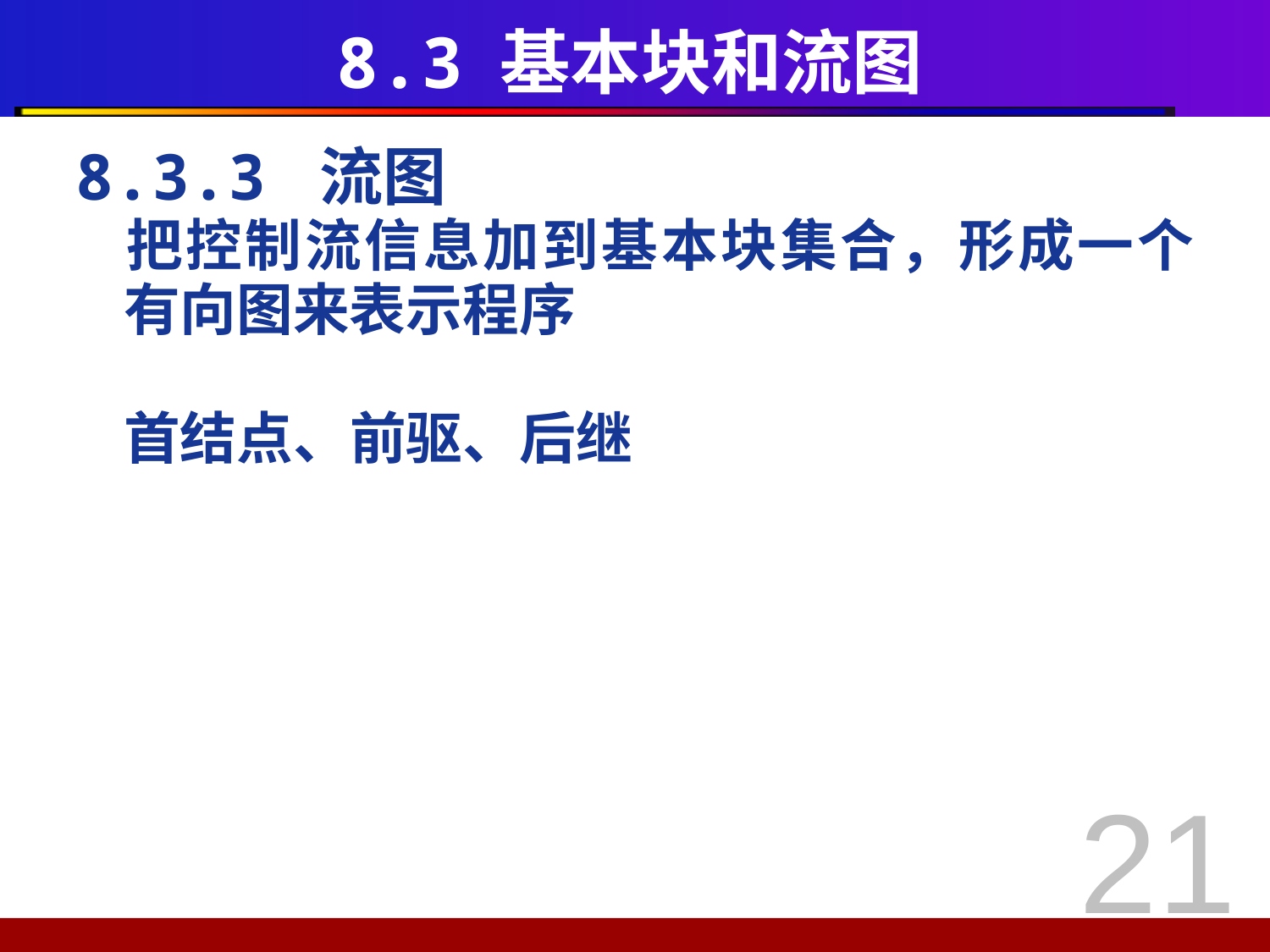

# 8.3 基本块和流图
8.3.3 流图
	把控制流信息加到基本块集合，形成一个有向图来表示程序

	首结点、前驱、后继
21